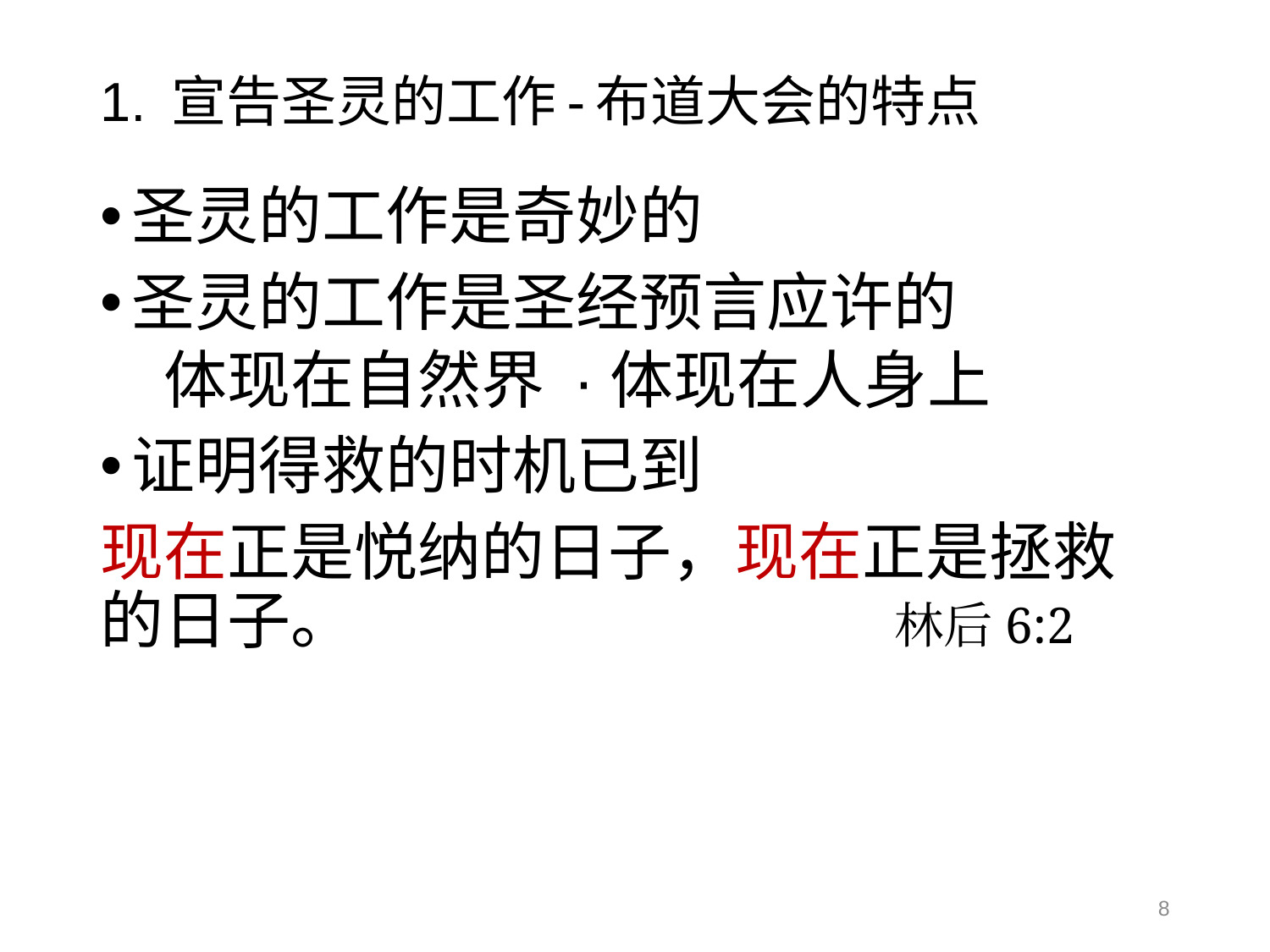

# 1. 宣告圣灵的工作-布道大会的特点
圣灵的工作是奇妙的
圣灵的工作是圣经预言应许的
体现在自然界 ·体现在人身上
证明得救的时机已到
现在正是悦纳的日子，现在正是拯救的日子。				  林后6:2
8